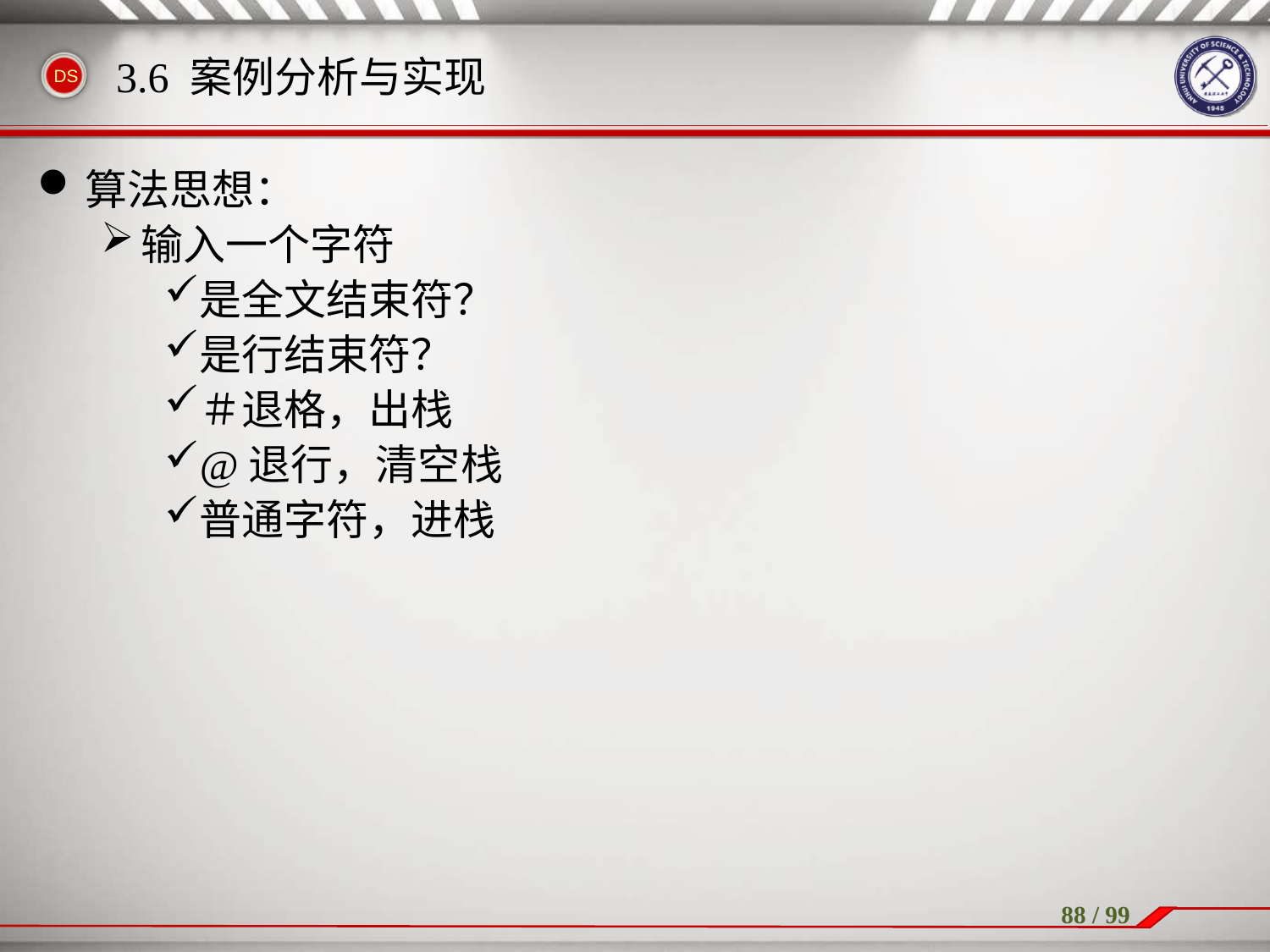

# 3.6 案例分析与实现
算法思想：
输入一个字符
是全文结束符？
是行结束符？
＃退格，出栈
@退行，清空栈
普通字符，进栈